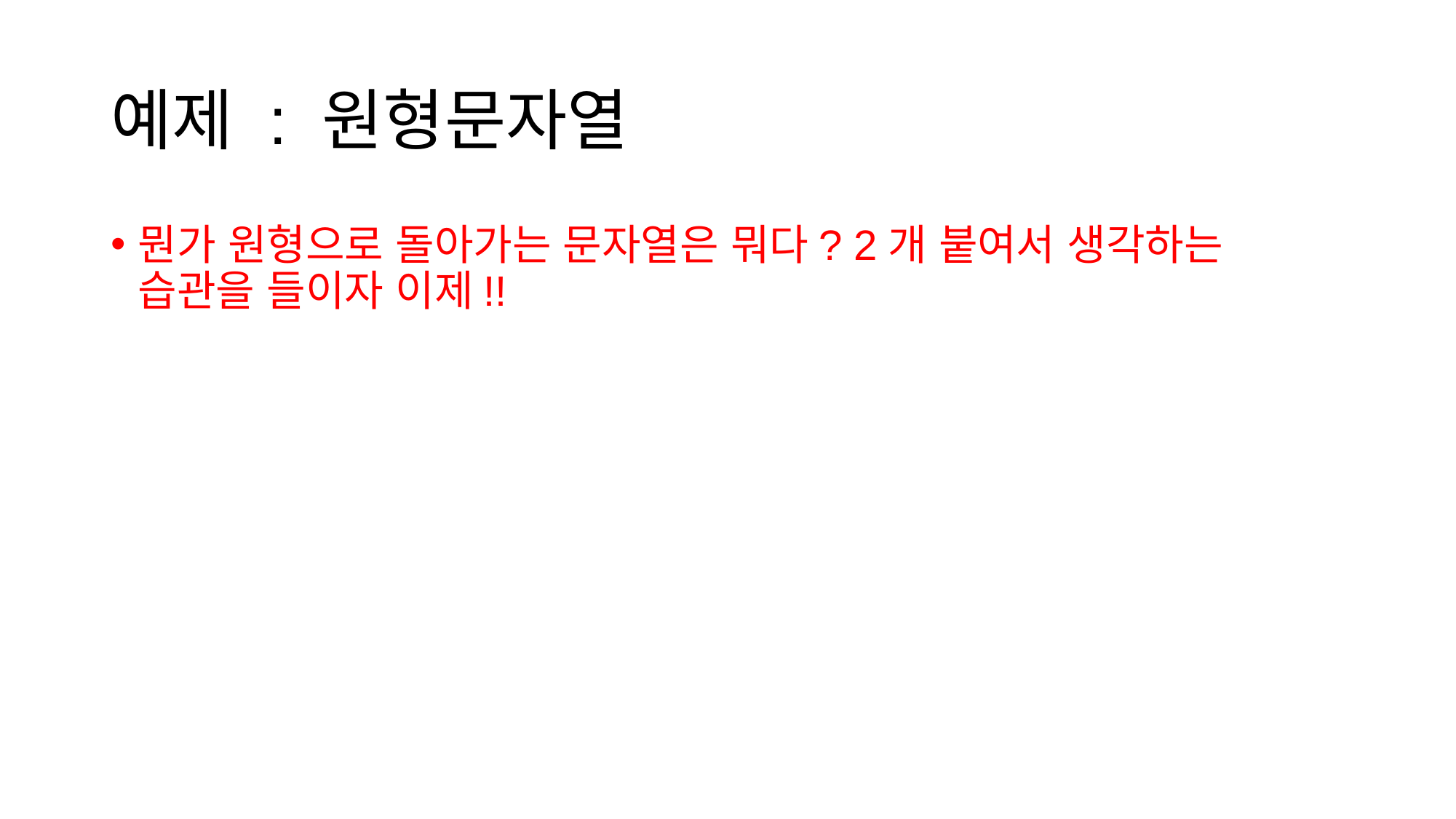

# 예제 : 원형문자열
뭔가 원형으로 돌아가는 문자열은 뭐다? 2개 붙여서 생각하는 습관을 들이자 이제!!